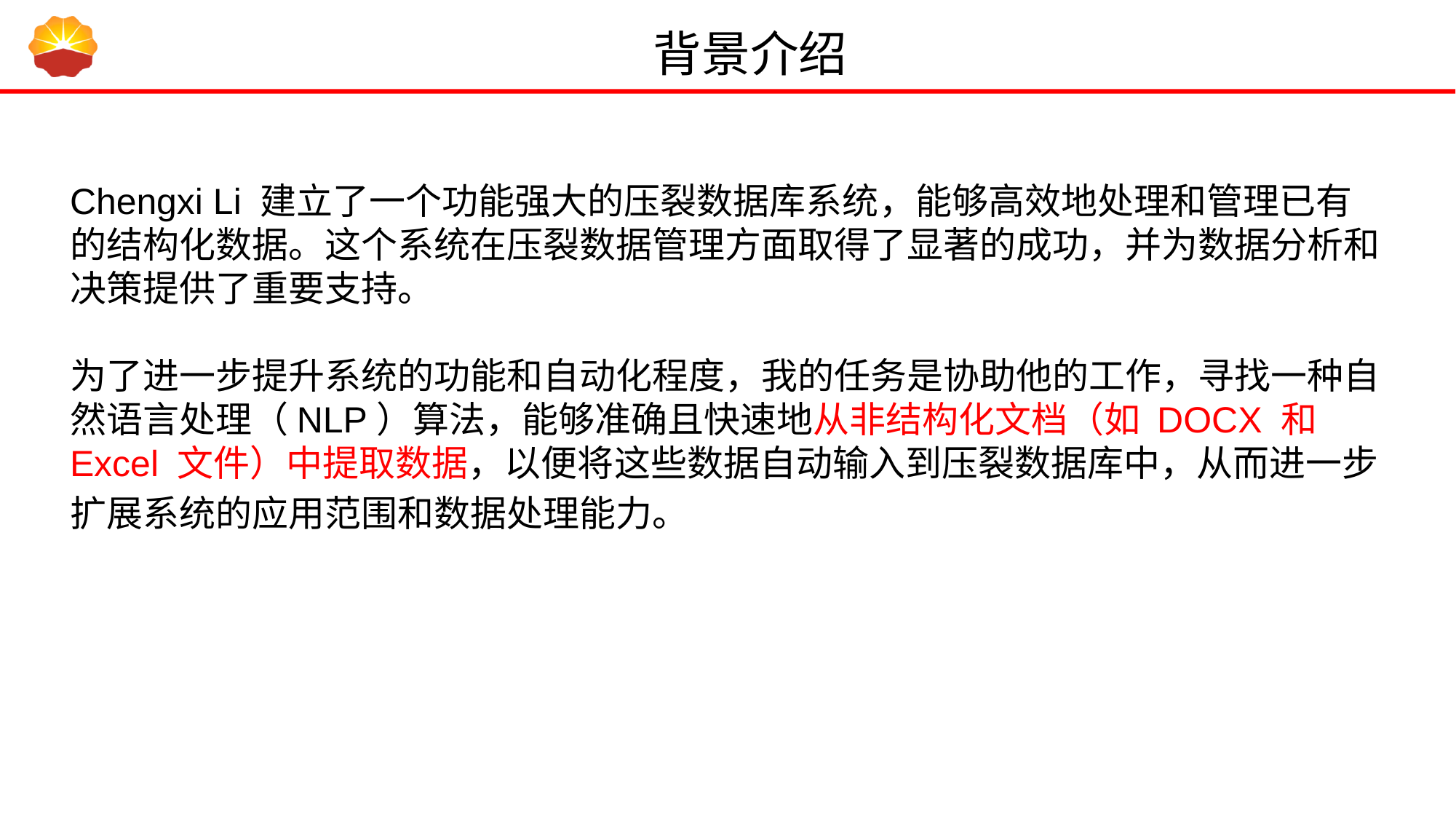

背景介绍
Chengxi Li 建立了一个功能强大的压裂数据库系统，能够高效地处理和管理已有的结构化数据。这个系统在压裂数据管理方面取得了显著的成功，并为数据分析和决策提供了重要支持。

为了进一步提升系统的功能和自动化程度，我的任务是协助他的工作，寻找一种自然语言处理（NLP）算法，能够准确且快速地从非结构化文档（如 DOCX 和 Excel 文件）中提取数据，以便将这些数据自动输入到压裂数据库中，从而进一步扩展系统的应用范围和数据处理能力。